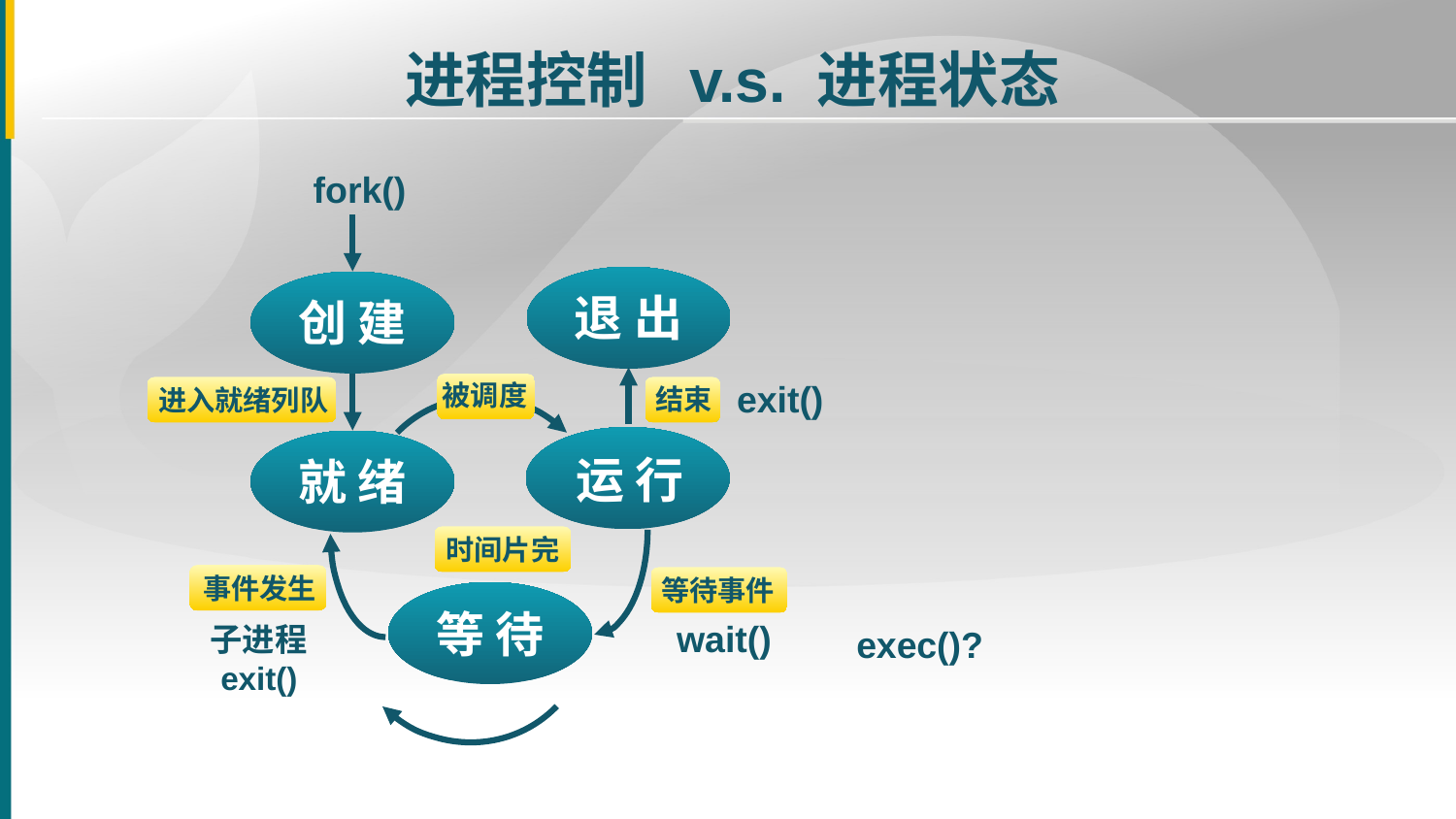

进程控制  v.s. 进程状态
fork()

退 出

创 建

等 待

运 行

就 绪
被调度

结束
进入就绪列队

时间片完

事件发生

等待事件

exit()
wait()
子进程
exit()
exec()?